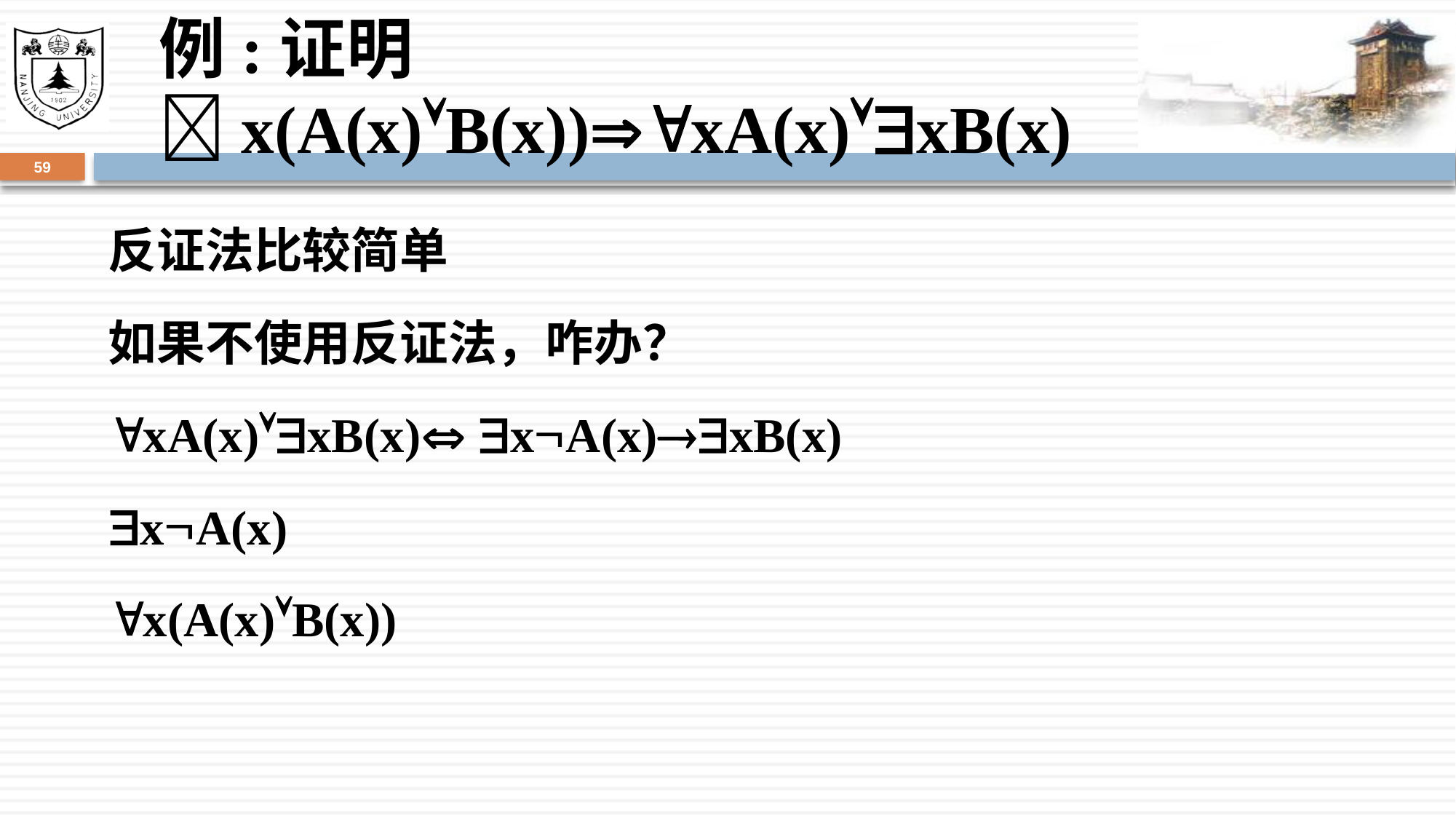

# 例:证明∀x(A(x)∨B(x))⇒∀xA(x)∨∃xB(x)
59
反证法比较简单
如果不使用反证法，咋办？
∀xA(x)∨∃xB(x)⇔ ∃x¬A(x)→∃xB(x)
∃x¬A(x)
∀x(A(x)∨B(x))